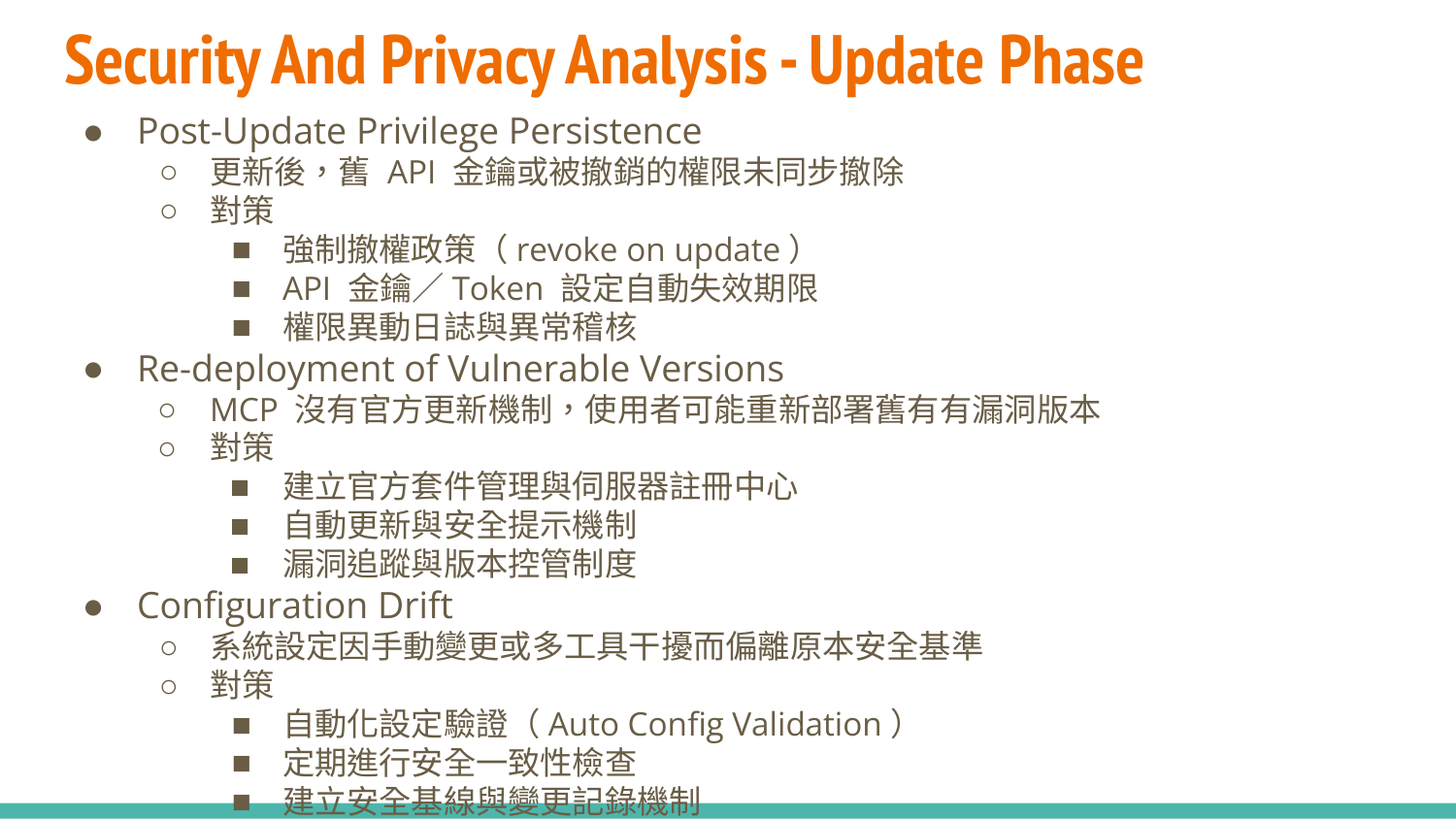

# Security And Privacy Analysis - Update Phase
Post-Update Privilege Persistence
更新後，舊 API 金鑰或被撤銷的權限未同步撤除
對策
強制撤權政策（revoke on update）
API 金鑰／Token 設定自動失效期限
權限異動日誌與異常稽核
Re-deployment of Vulnerable Versions
MCP 沒有官方更新機制，使用者可能重新部署舊有有漏洞版本
對策
建立官方套件管理與伺服器註冊中心
自動更新與安全提示機制
漏洞追蹤與版本控管制度
Configuration Drift
系統設定因手動變更或多工具干擾而偏離原本安全基準
對策
自動化設定驗證（Auto Config Validation）
定期進行安全一致性檢查
建立安全基線與變更記錄機制